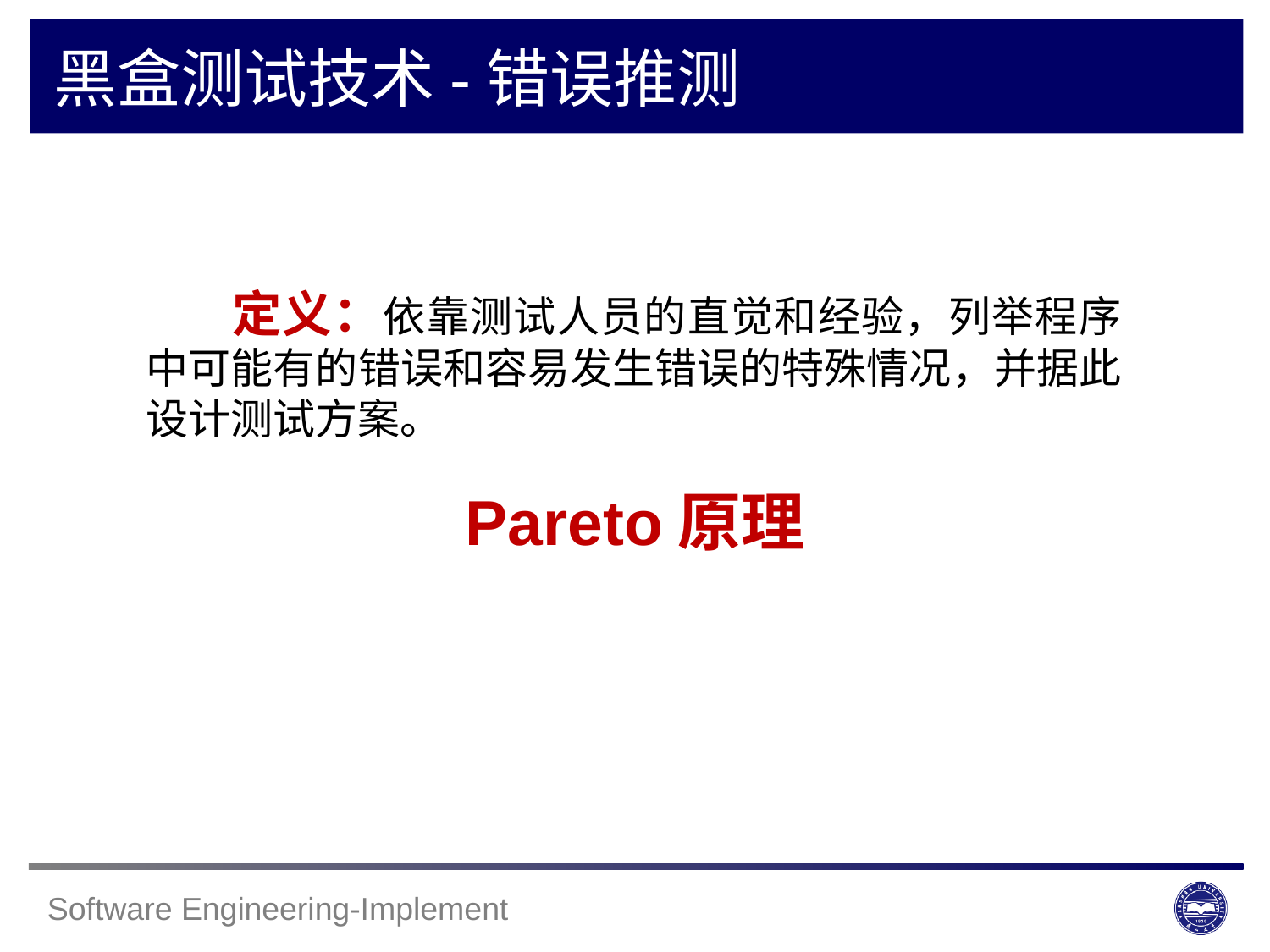

黑盒测试技术-错误推测
       定义：依靠测试人员的直觉和经验，列举程序中可能有的错误和容易发生错误的特殊情况，并据此设计测试方案。
Pareto原理